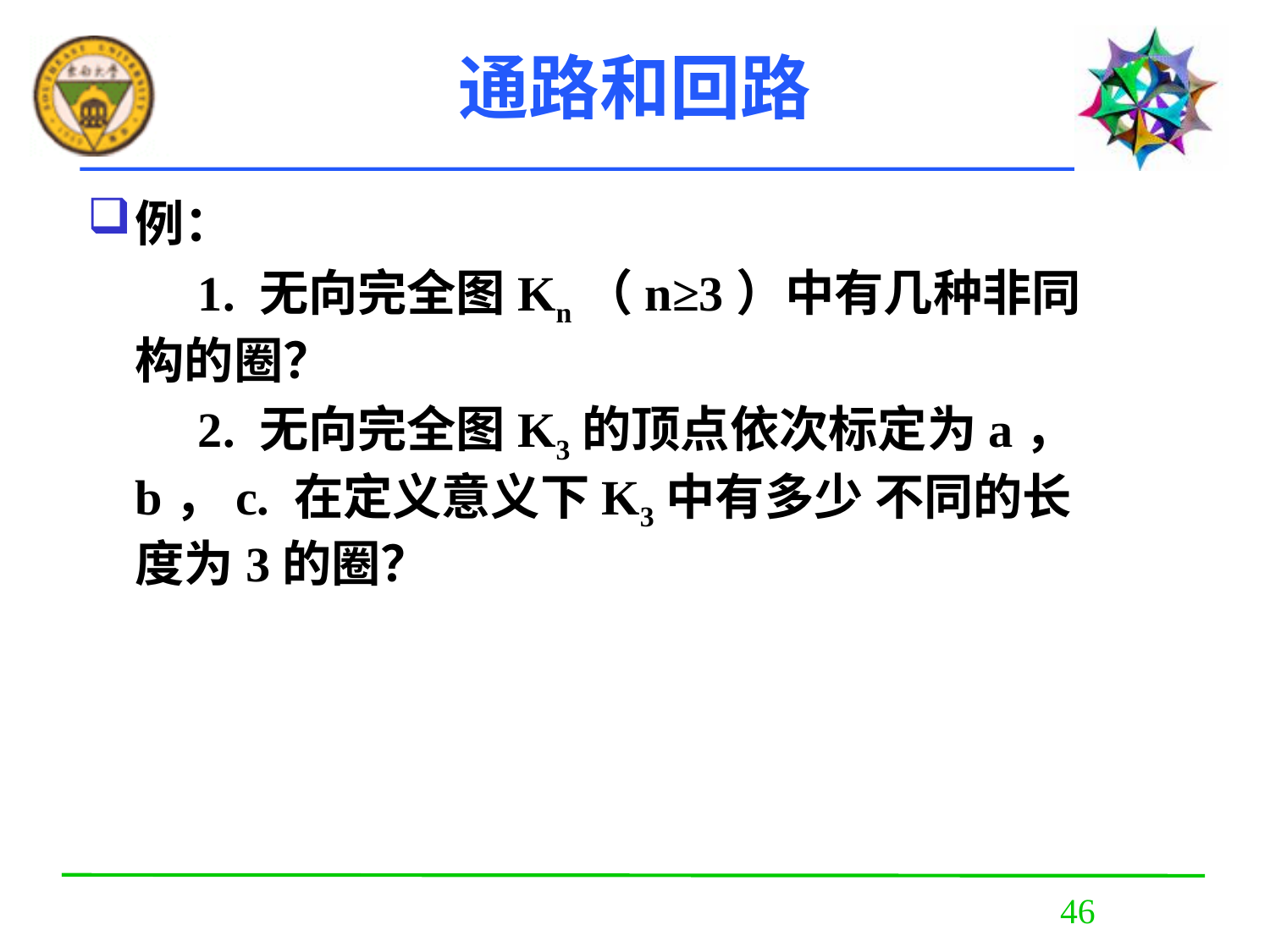

# 通路和回路
例：
         1. 无向完全图Kn（n≥3）中有几种非同构的圈？
         2. 无向完全图K3的顶点依次标定为a，b，c. 在定义意义下K3中有多少 不同的长度为3的圈？